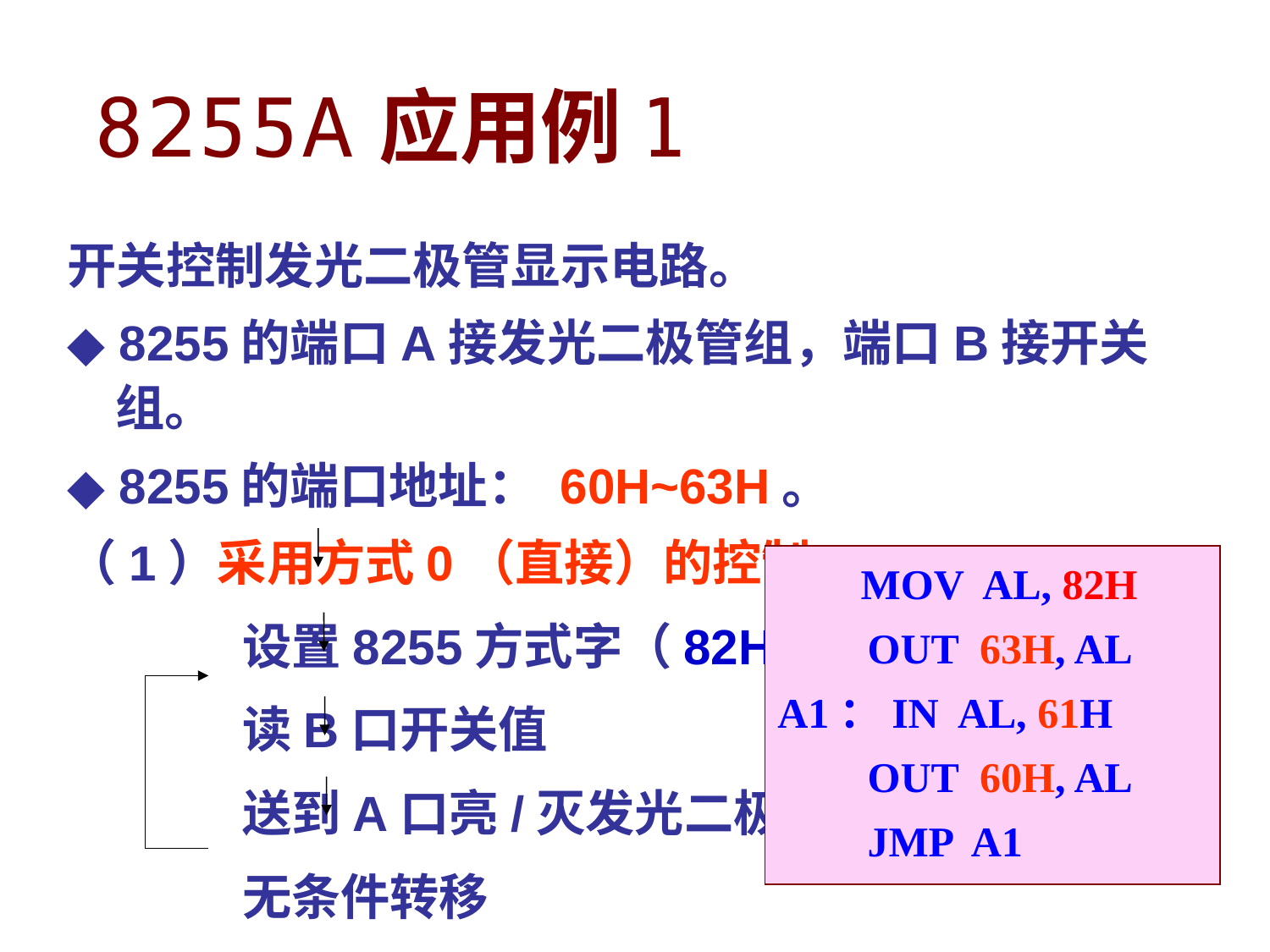

# 8255A应用例1
开关控制发光二极管显示电路。
◆ 8255的端口A接发光二极管组，端口B接开关组。
◆ 8255的端口地址： 60H~63H。
（1）采用方式0（直接）的控制：
		设置8255方式字（82H）
		读B口开关值
		送到A口亮/灭发光二极管
		无条件转移

	    MOV  AL, 82H
	    OUT  63H, AL
A1：IN  AL, 61H
	    OUT  60H, AL
	    JMP  A1